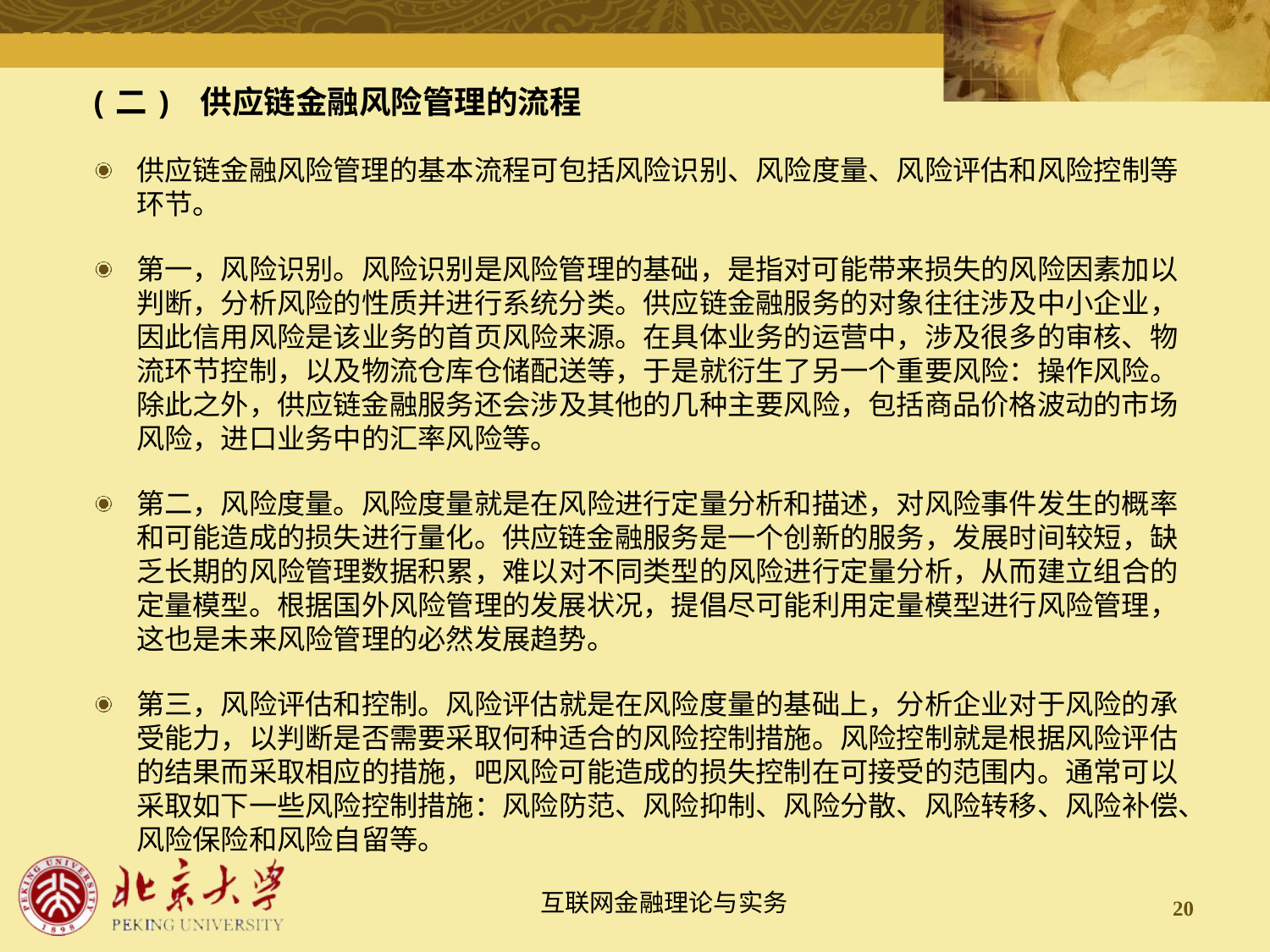

(二) 供应链金融风险管理的流程
供应链金融风险管理的基本流程可包括风险识别、风险度量、风险评估和风险控制等环节。
第一，风险识别。风险识别是风险管理的基础，是指对可能带来损失的风险因素加以判断，分析风险的性质并进行系统分类。供应链金融服务的对象往往涉及中小企业，因此信用风险是该业务的首页风险来源。在具体业务的运营中，涉及很多的审核、物流环节控制，以及物流仓库仓储配送等，于是就衍生了另一个重要风险：操作风险。除此之外，供应链金融服务还会涉及其他的几种主要风险，包括商品价格波动的市场风险，进口业务中的汇率风险等。
第二，风险度量。风险度量就是在风险进行定量分析和描述，对风险事件发生的概率和可能造成的损失进行量化。供应链金融服务是一个创新的服务，发展时间较短，缺乏长期的风险管理数据积累，难以对不同类型的风险进行定量分析，从而建立组合的定量模型。根据国外风险管理的发展状况，提倡尽可能利用定量模型进行风险管理，这也是未来风险管理的必然发展趋势。
第三，风险评估和控制。风险评估就是在风险度量的基础上，分析企业对于风险的承受能力，以判断是否需要采取何种适合的风险控制措施。风险控制就是根据风险评估的结果而采取相应的措施，吧风险可能造成的损失控制在可接受的范围内。通常可以采取如下一些风险控制措施：风险防范、风险抑制、风险分散、风险转移、风险补偿、风险保险和风险自留等。

20